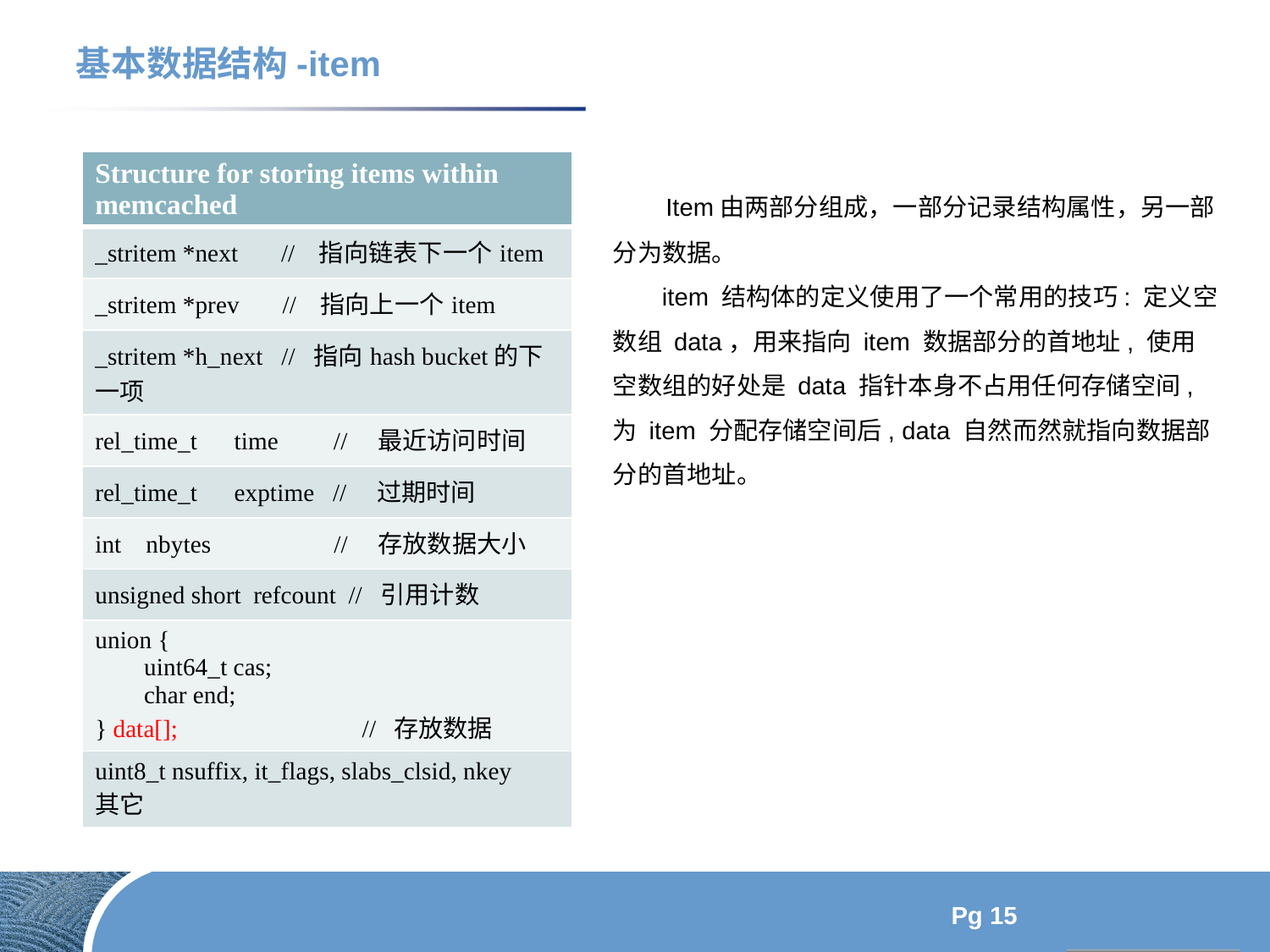

基本数据结构-item
| Structure for storing items within memcached |
| --- |
| \_stritem \*next // 指向链表下一个item |
| \_stritem \*prev // 指向上一个item |
| \_stritem \*h\_next // 指向hash bucket的下一项 |
| rel\_time\_t time // 最近访问时间 |
| rel\_time\_t exptime // 过期时间 |
| int nbytes // 存放数据大小 |
| unsigned short refcount // 引用计数 |
| union { uint64\_t cas; char end; } data[]; // 存放数据 |
| uint8\_t nsuffix, it\_flags, slabs\_clsid, nkey 其它 |
       Item由两部分组成，一部分记录结构属性，另一部分为数据。
       item 结构体的定义使用了一个常用的技巧: 定义空数组 data，用来指向 item 数据部分的首地址, 使用空数组的好处是 data 指针本身不占用任何存储空间, 为 item 分配存储空间后, data 自然而然就指向数据部分的首地址。